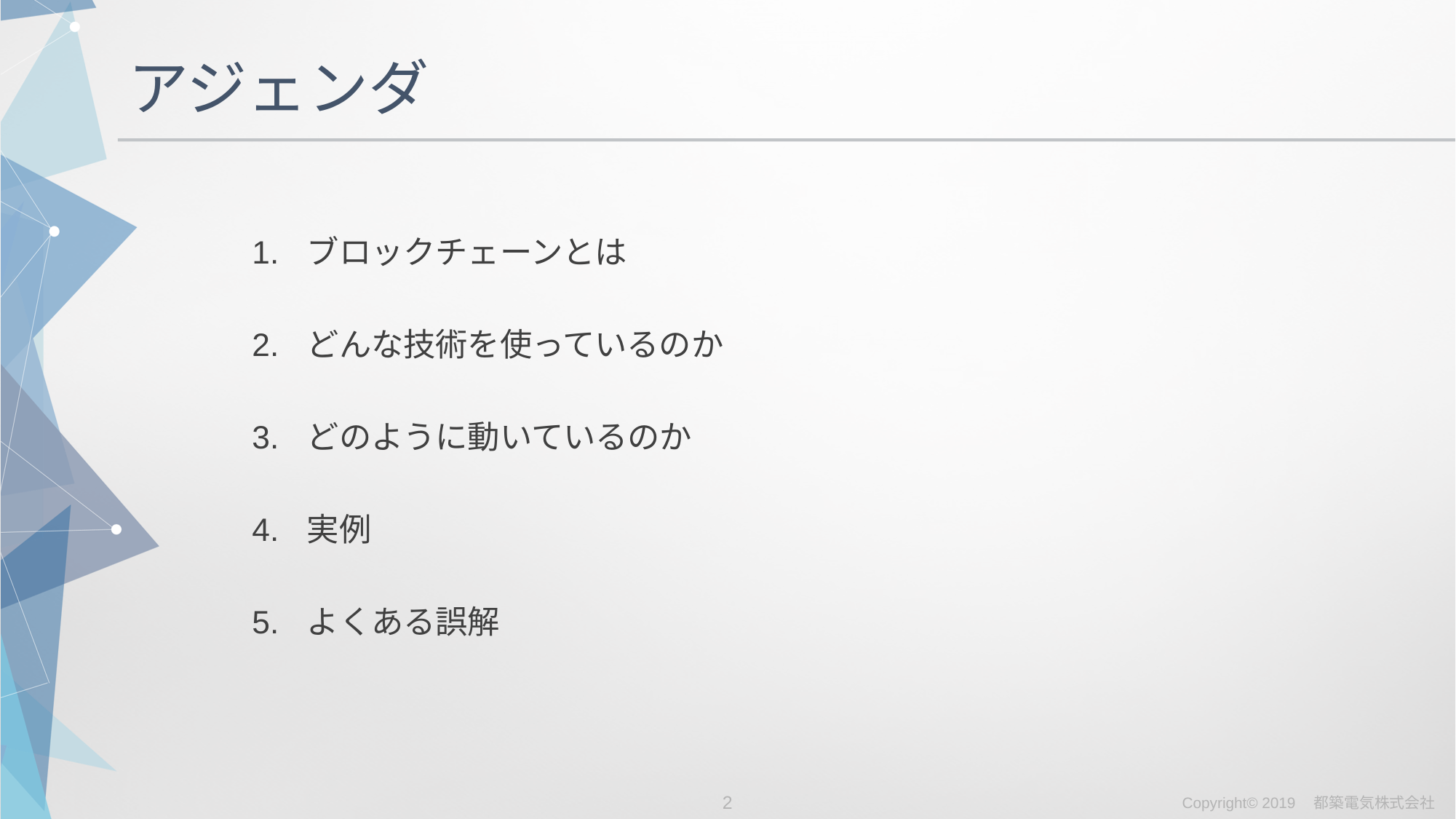

# アジェンダ
ブロックチェーンとは

どんな技術を使っているのか

どのように動いているのか

実例

よくある誤解

Copyright© 2019　都築電気株式会社
2